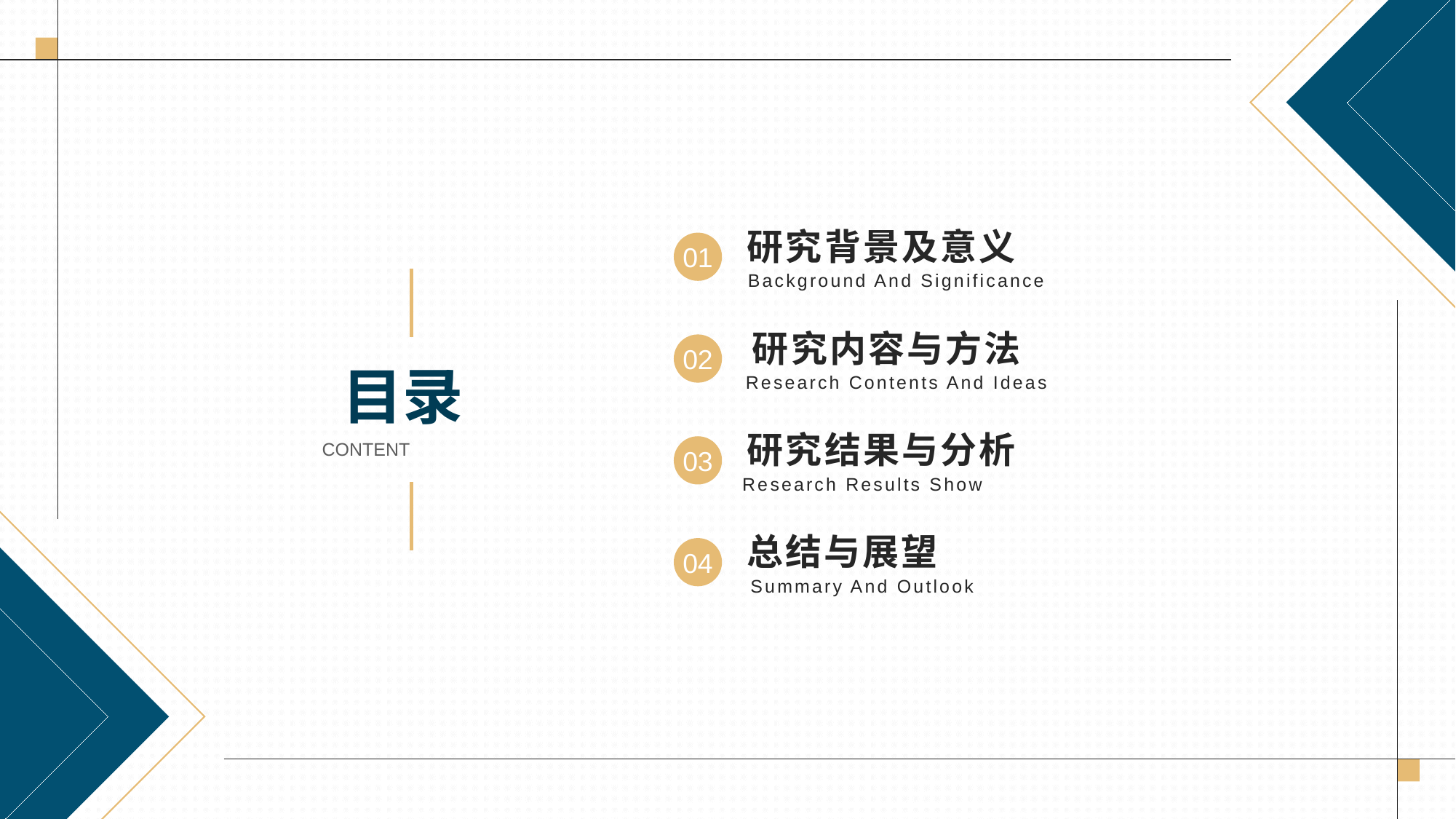

研究背景及意义
Background And Significance
01
研究内容与方法
Research Contents And Ideas
02
研究结果与分析
Research Results Show
03
总结与展望
Summary And Outlook
04
目录
CONTENT